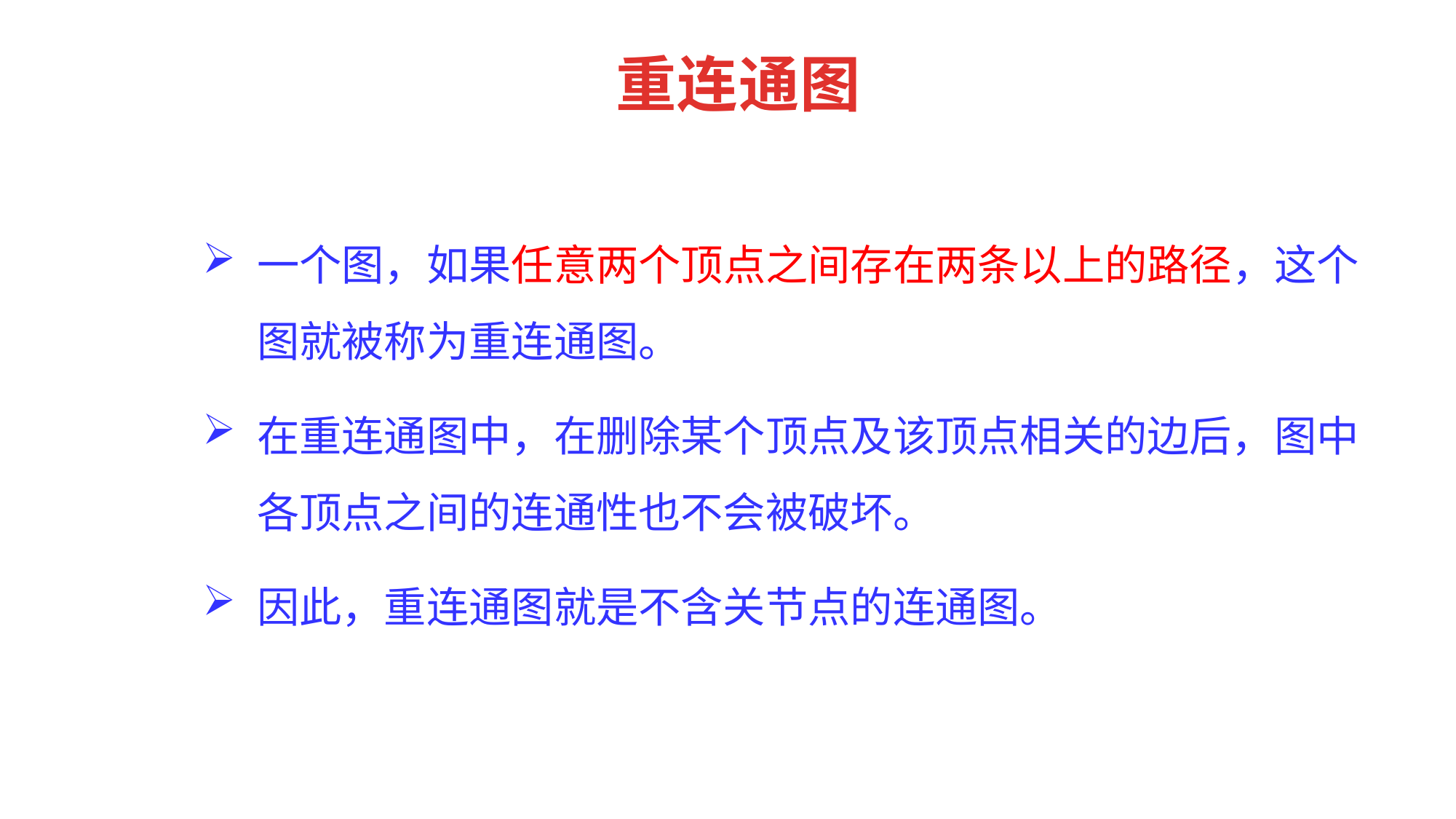

重连通图
一个图，如果任意两个顶点之间存在两条以上的路径，这个图就被称为重连通图。
在重连通图中，在删除某个顶点及该顶点相关的边后，图中各顶点之间的连通性也不会被破坏。
因此，重连通图就是不含关节点的连通图。